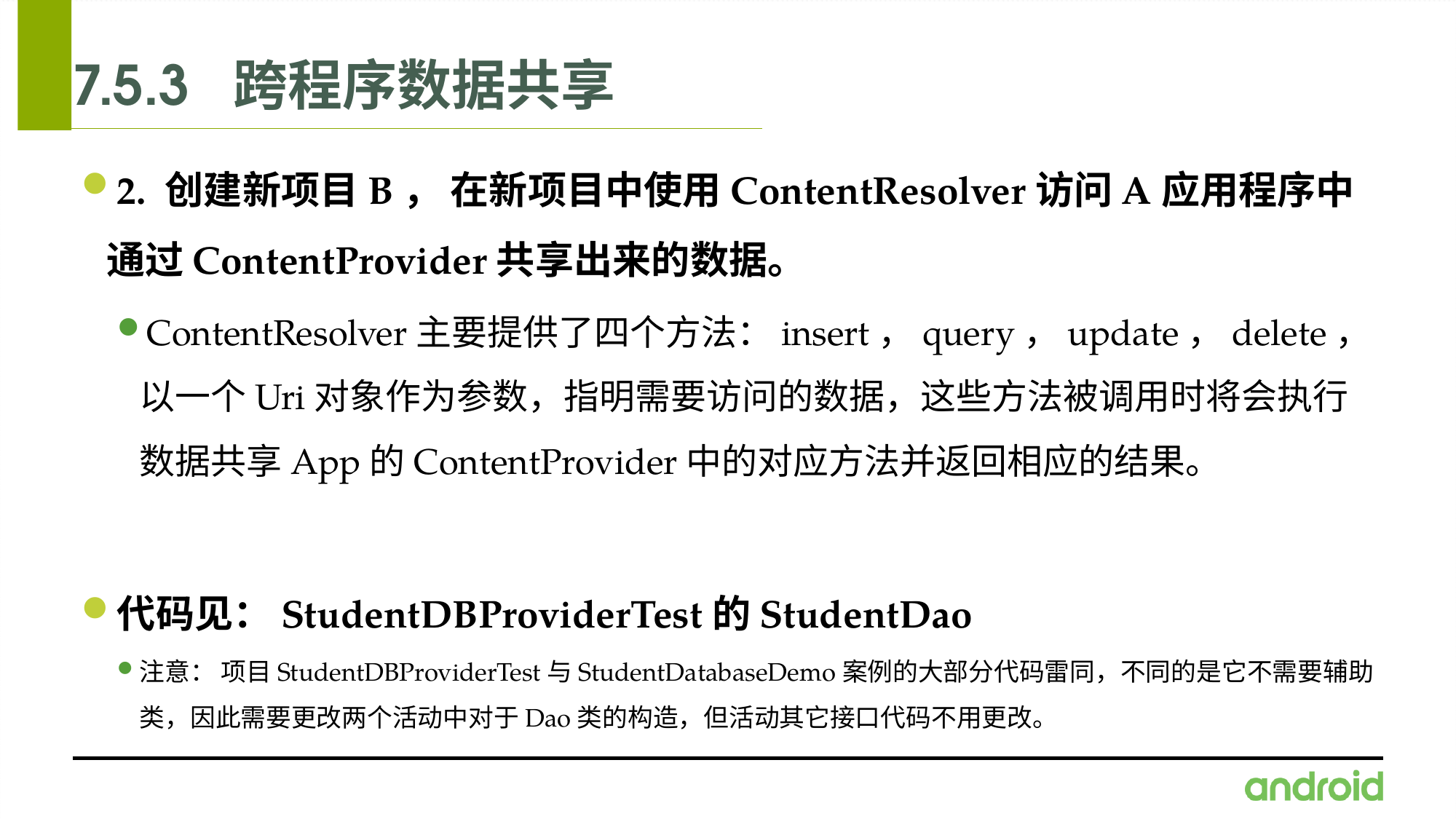

# 7.5.3  跨程序数据共享
2. 创建新项目B， 在新项目中使用ContentResolver访问A应用程序中通过ContentProvider共享出来的数据。
ContentResolver主要提供了四个方法：insert，query，update，delete，以一个Uri对象作为参数，指明需要访问的数据，这些方法被调用时将会执行数据共享App的ContentProvider中的对应方法并返回相应的结果。

代码见：StudentDBProviderTest的StudentDao
注意： 项目StudentDBProviderTest与StudentDatabaseDemo案例的大部分代码雷同，不同的是它不需要辅助类，因此需要更改两个活动中对于Dao类的构造，但活动其它接口代码不用更改。